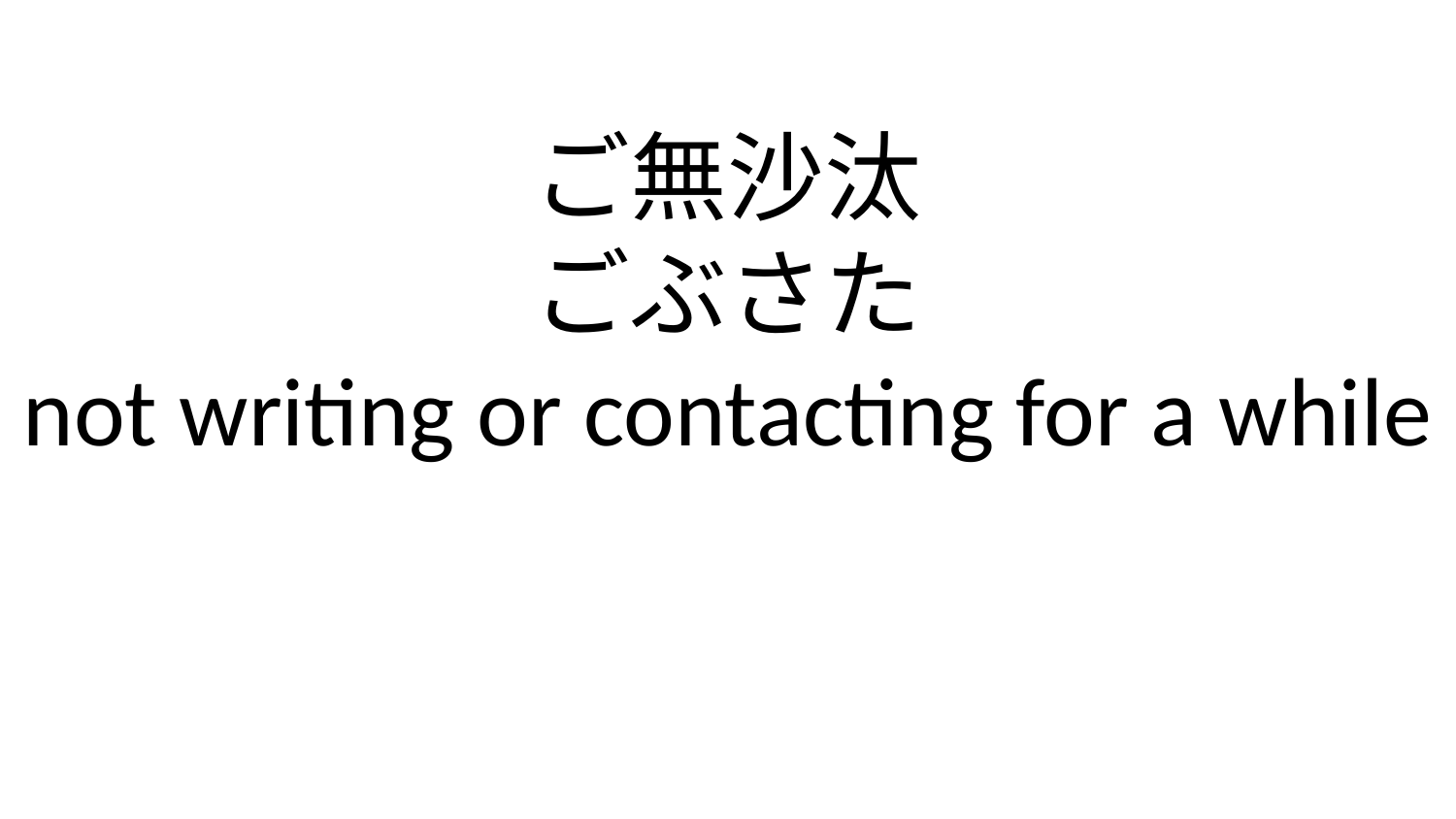

ご無沙汰
ごぶさた
not writing or contacting for a while